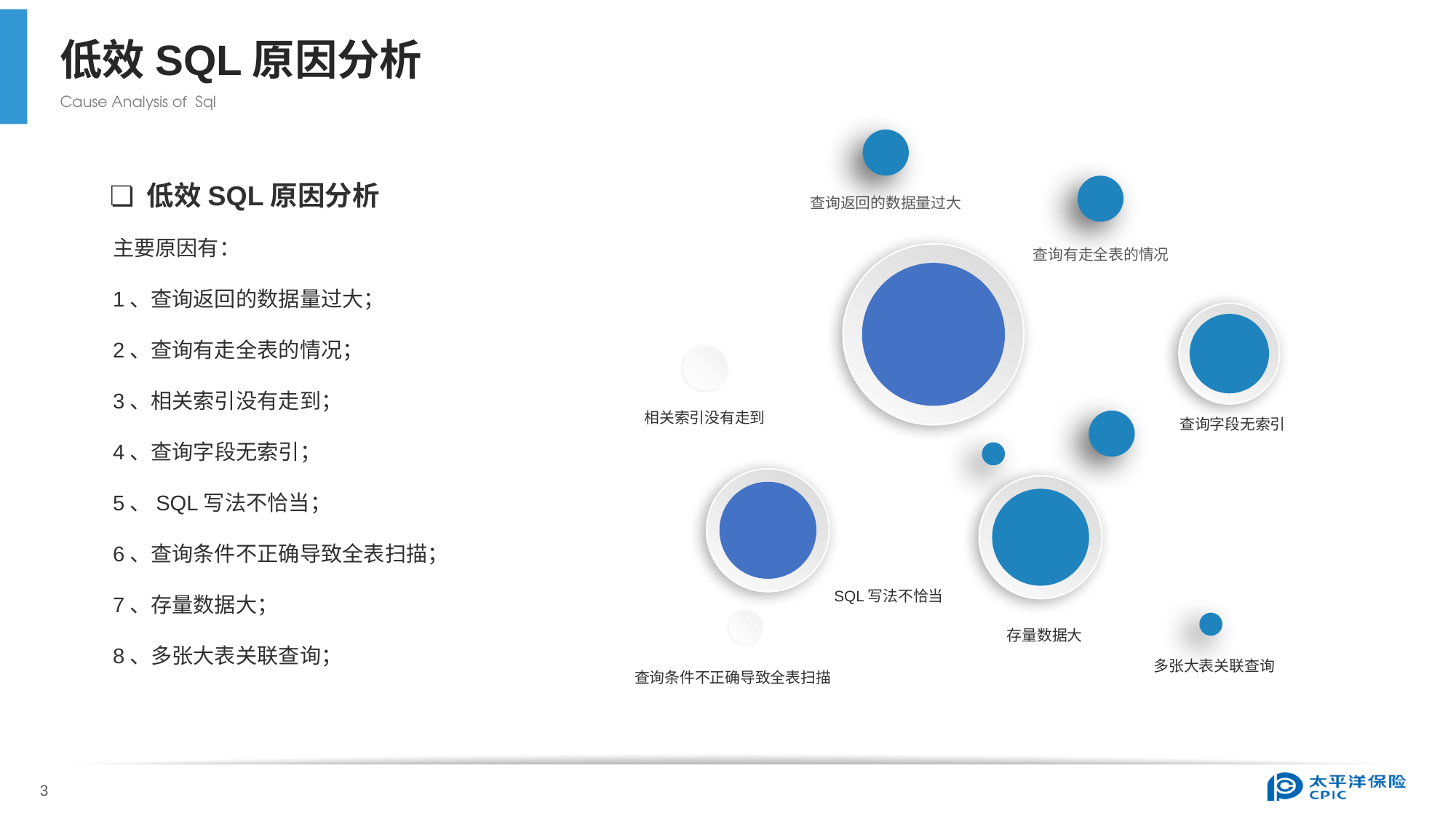

低效SQL原因分析
Cause Analysis of  Sql

查询返回的数据量过大
查询有走全表的情况

相关索引没有走到
查询字段无索引

SQL写法不恰当

存量数据大
多张大表关联查询
查询条件不正确导致全表扫描
❏ 低效SQL原因分析
主要原因有：
1、查询返回的数据量过大；
2、查询有走全表的情况；
3、相关索引没有走到；
4、查询字段无索引；
5、SQL写法不恰当；
6、查询条件不正确导致全表扫描；
7、存量数据大；
8、多张大表关联查询；